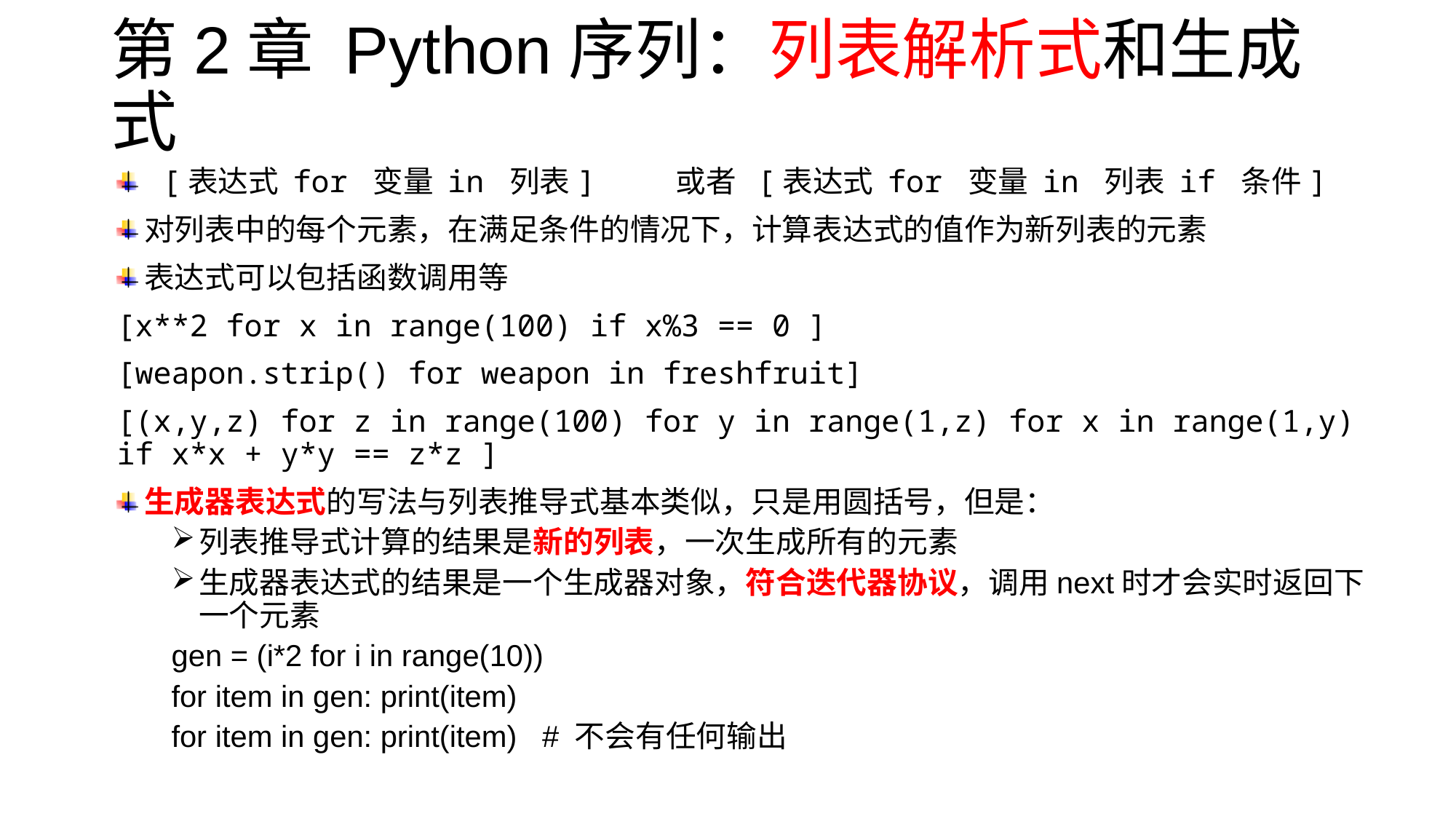

# 第2章 Python序列：列表解析式和生成式
 [表达式 for 变量 in 列表]    或者  [表达式 for 变量 in 列表 if 条件]
对列表中的每个元素，在满足条件的情况下，计算表达式的值作为新列表的元素
表达式可以包括函数调用等
[x**2 for x in range(100) if x%3 == 0 ]
[weapon.strip() for weapon in freshfruit]
[(x,y,z) for z in range(100) for y in range(1,z) for x in range(1,y) if x*x + y*y == z*z ]
生成器表达式的写法与列表推导式基本类似，只是用圆括号，但是：
列表推导式计算的结果是新的列表，一次生成所有的元素
生成器表达式的结果是一个生成器对象，符合迭代器协议，调用next时才会实时返回下一个元素
gen = (i*2 for i in range(10))
for item in gen: print(item)
for item in gen: print(item)   # 不会有任何输出